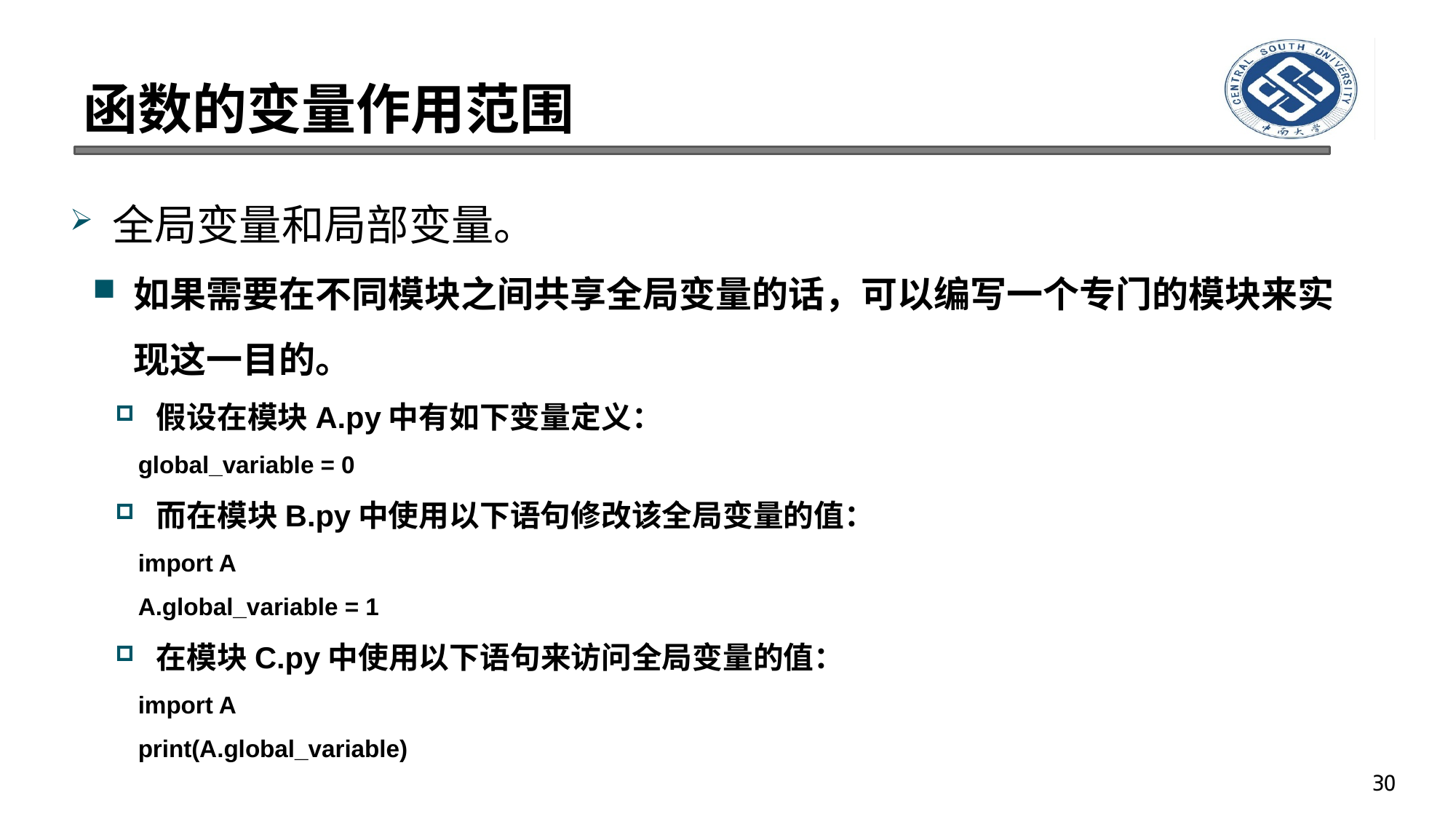

# 函数的变量作用范围
全局变量和局部变量。
如果需要在不同模块之间共享全局变量的话，可以编写一个专门的模块来实现这一目的。
假设在模块A.py中有如下变量定义：
global_variable = 0
而在模块B.py中使用以下语句修改该全局变量的值：
import A
A.global_variable = 1
在模块C.py中使用以下语句来访问全局变量的值：
import A
print(A.global_variable)

30